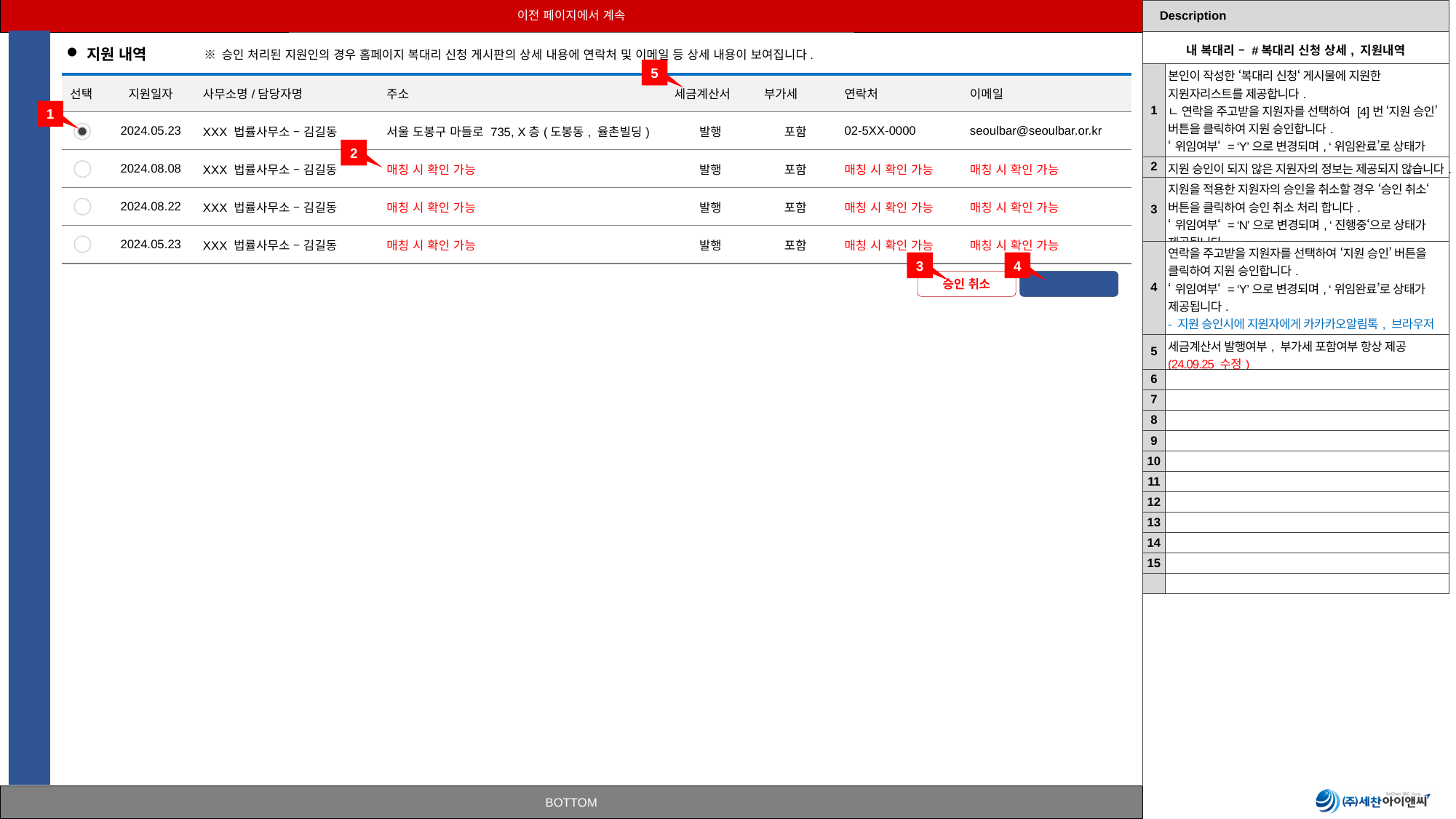

| Description |  |
| --- | --- |
| 내 복대리 – #복대리 신청 상세, 지원내역 |  |
| 1 | 본인이 작성한 ‘복대리 신청‘ 게시물에 지원한 지원자리스트를 제공합니다. ㄴ 연락을 주고받을 지원자를 선택하여 [4]번 ‘지원 승인’ 버튼을 클릭하여 지원 승인합니다. ‘위임여부‘ = ‘Y’으로 변경되며, ‘위임완료’로 상태가 제공됩니다. |
| 2 | 지원 승인이 되지 않은 지원자의 정보는 제공되지 않습니다. |
| 3 | 지원을 적용한 지원자의 승인을 취소할 경우 ‘승인 취소‘ 버튼을 클릭하여 승인 취소 처리 합니다. ‘위임여부‘ = ‘N’으로 변경되며, ‘진행중‘으로 상태가 제공됩니다. |
| 4 | 연락을 주고받을 지원자를 선택하여 ‘지원 승인’ 버튼을 클릭하여 지원 승인합니다. ‘위임여부‘ = ‘Y’으로 변경되며, ‘위임완료’로 상태가 제공됩니다. - 지원 승인시에 지원자에게 카카카오알림톡, 브라우저 알림 및 이메일 발송 (최초 1회) |
| 5 | 세금계산서 발행여부, 부가세 포함여부 항상 제공 (24.09.25 수정) |
| 6 |  |
| 7 |  |
| 8 |  |
| 9 |  |
| 10 |  |
| 11 |  |
| 12 |  |
| 13 |  |
| 14 |  |
| 15 |  |
|  |  |
지원 내역
※ 승인 처리된 지원인의 경우 홈페이지 복대리 신청 게시판의 상세 내용에 연락처 및 이메일 등 상세 내용이 보여집니다.
5
| 선택 | 지원일자 | 사무소명/담당자명 | 주소 | 세금계산서 | 부가세 | 연락처 | 이메일 |
| --- | --- | --- | --- | --- | --- | --- | --- |
|  | 2024.05.23 | XXX 법률사무소 – 김길동 | 서울 도봉구 마들로 735, X층(도봉동, 율촌빌딩) | 발행 | 포함 | 02-5XX-0000 | seoulbar@seoulbar.or.kr |
|  | 2024.08.08 | XXX 법률사무소 – 김길동 | 매칭 시 확인 가능 | 발행 | 포함 | 매칭 시 확인 가능 | 매칭 시 확인 가능 |
|  | 2024.08.22 | XXX 법률사무소 – 김길동 | 매칭 시 확인 가능 | 발행 | 포함 | 매칭 시 확인 가능 | 매칭 시 확인 가능 |
|  | 2024.05.23 | XXX 법률사무소 – 김길동 | 매칭 시 확인 가능 | 발행 | 포함 | 매칭 시 확인 가능 | 매칭 시 확인 가능 |
1

2

3
4
승인 취소
지원 승인